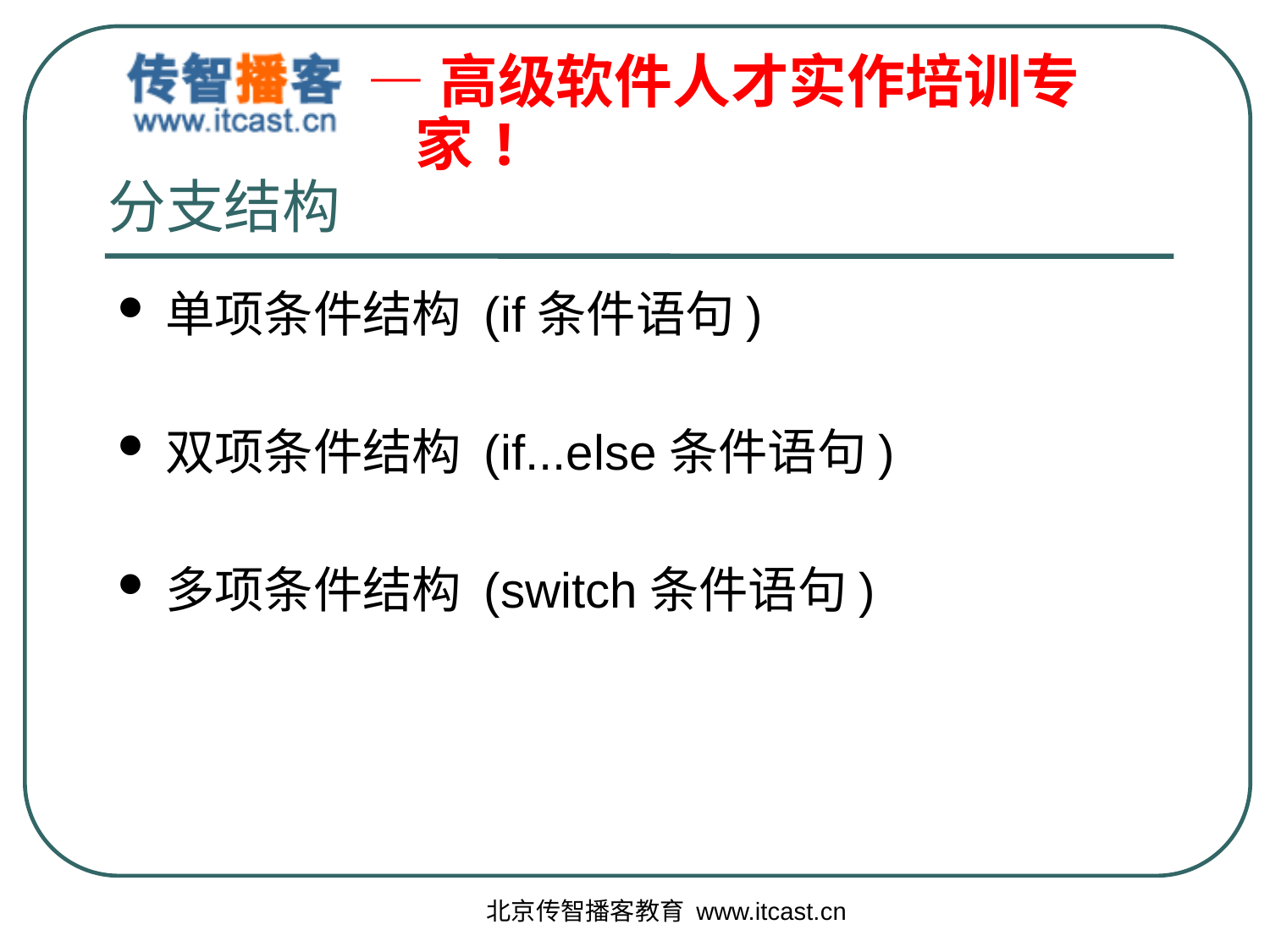

# 分支结构
单项条件结构 (if条件语句)

双项条件结构 (if...else条件语句)

多项条件结构 (switch条件语句)
北京传智播客教育 www.itcast.cn